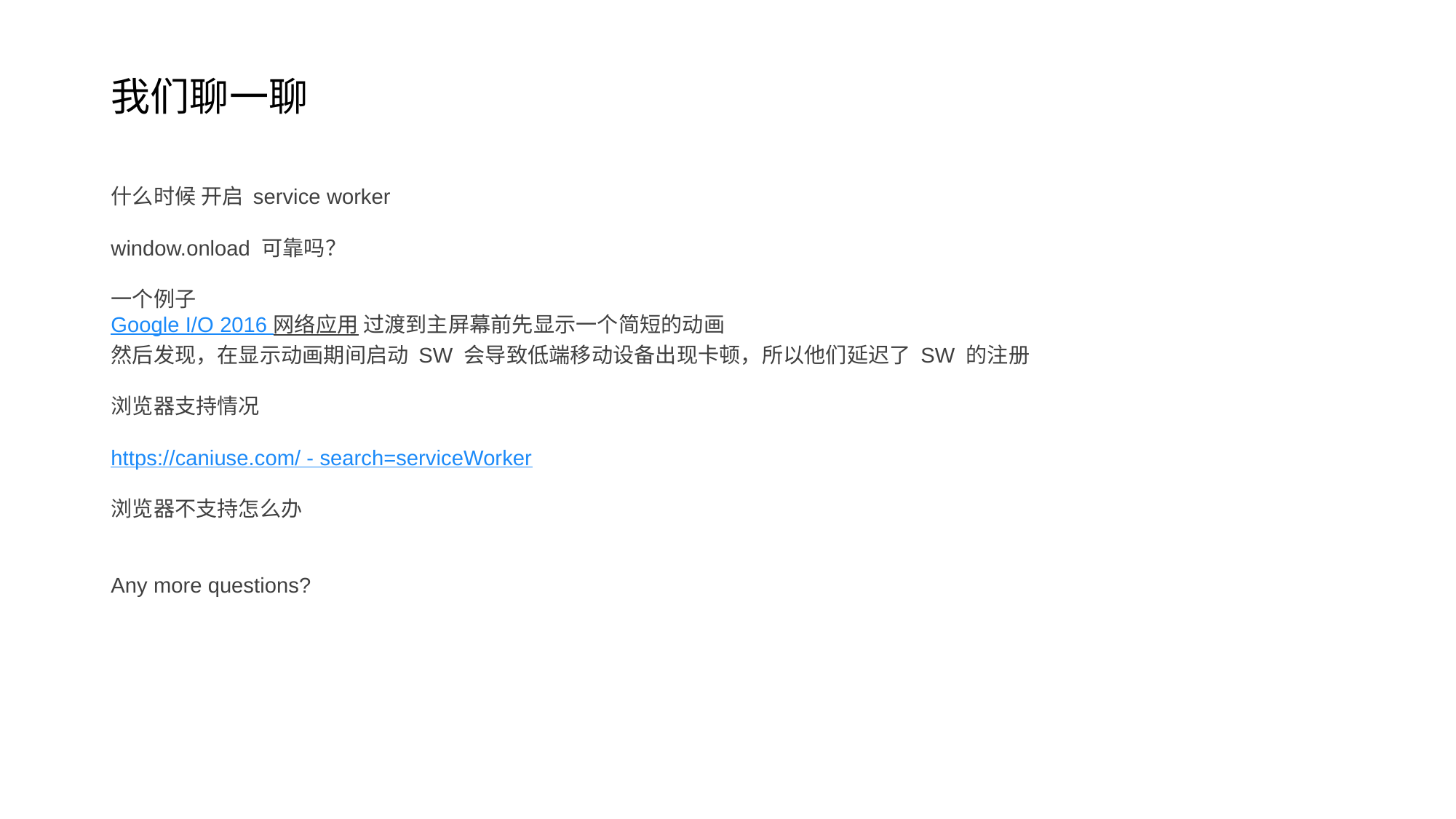

# 我们聊一聊

什么时候 开启 service worker

window.onload 可靠吗？

一个例子
Google I/O 2016 网络应用 过渡到主屏幕前先显示一个简短的动画
然后发现，在显示动画期间启动 SW 会导致低端移动设备出现卡顿，所以他们延迟了 SW 的注册

浏览器支持情况

https://caniuse.com/ - search=serviceWorker

浏览器不支持怎么办

Any more questions?